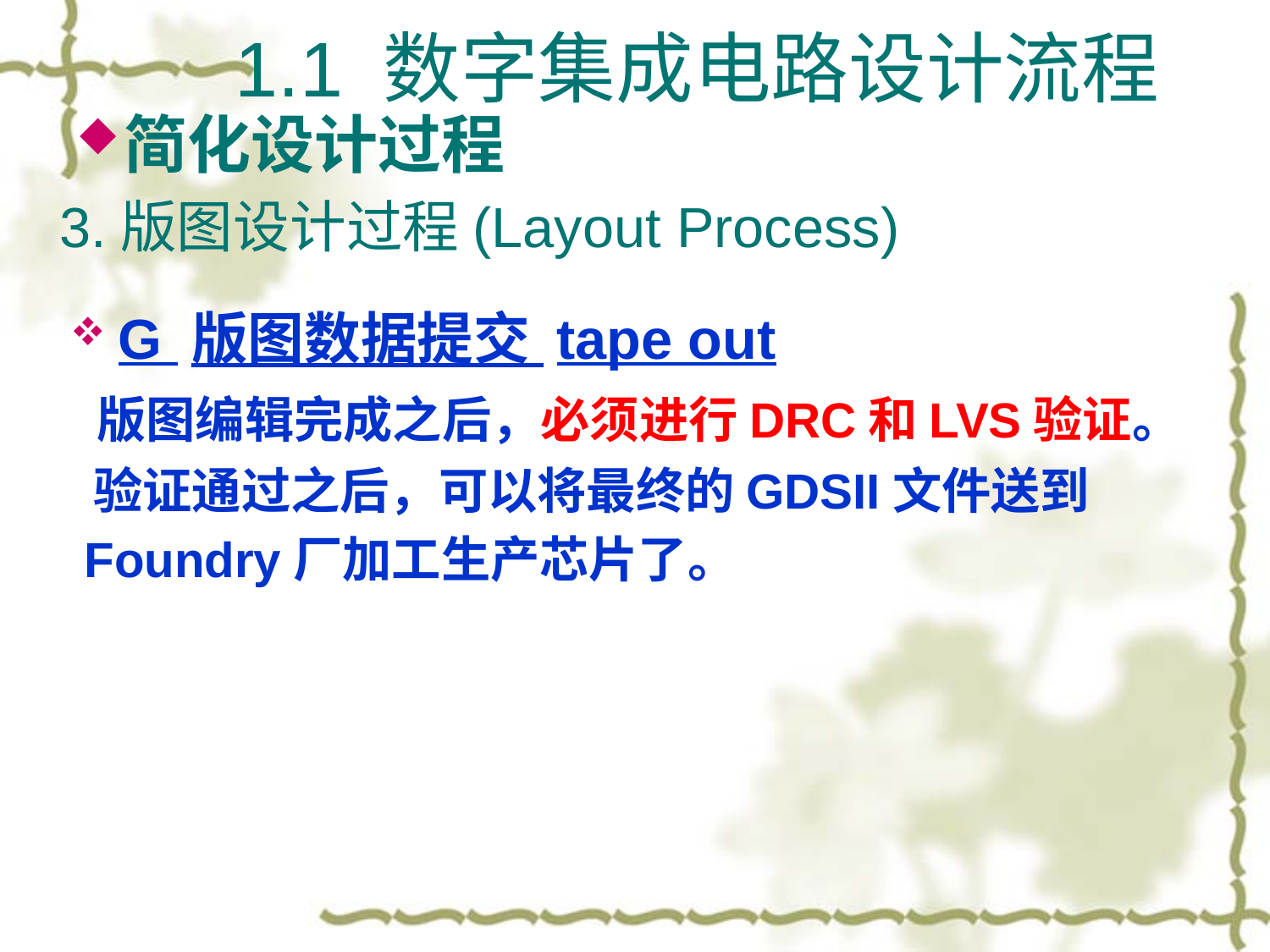

1.1 数字集成电路设计流程
简化设计过程

3.版图设计过程(Layout Process)
G 版图数据提交 tape out
 版图编辑完成之后，必须进行DRC和LVS验证。
 验证通过之后，可以将最终的GDSII文件送到
 Foundry厂加工生产芯片了。

26